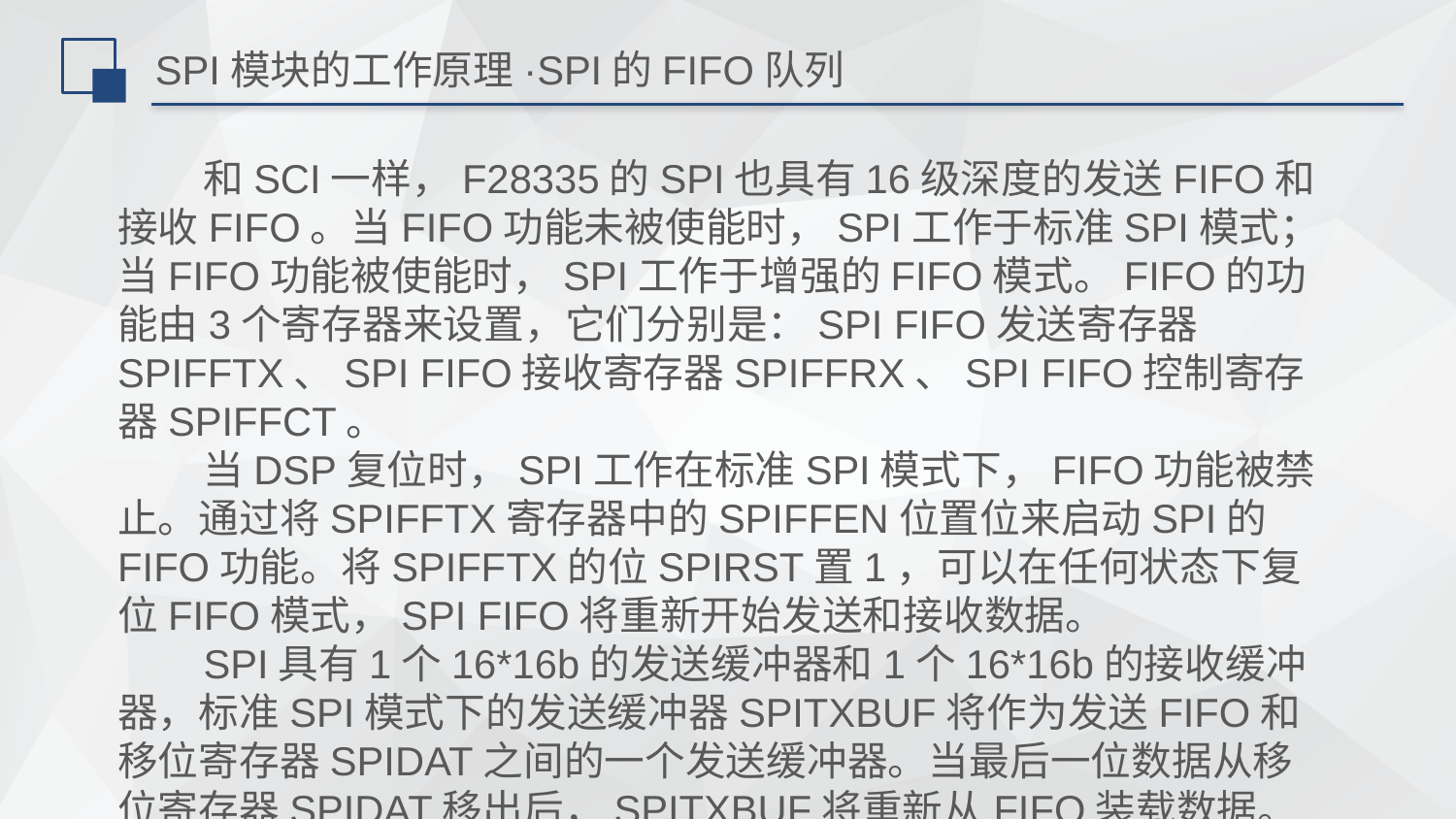

# SPI模块的工作原理·SPI的FIFO队列
和SCI一样，F28335的SPI也具有16级深度的发送FIFO和接收FIFO。当FIFO功能未被使能时，SPI工作于标准SPI模式；当FIFO功能被使能时，SPI工作于增强的FIFO模式。FIFO的功能由3个寄存器来设置，它们分别是：SPI FIFO发送寄存器SPIFFTX、SPI FIFO接收寄存器SPIFFRX、SPI FIFO控制寄存器SPIFFCT。
当DSP复位时，SPI工作在标准SPI模式下，FIFO功能被禁止。通过将SPIFFTX寄存器中的SPIFFEN位置位来启动SPI的FIFO功能。将SPIFFTX的位SPIRST置1，可以在任何状态下复位FIFO模式，SPI FIFO将重新开始发送和接收数据。
SPI具有1个16*16b的发送缓冲器和1个16*16b的接收缓冲器，标准SPI模式下的发送缓冲器SPITXBUF将作为发送FIFO和移位寄存器SPIDAT之间的一个发送缓冲器。当最后一位数据从移位寄存器SPIDAT移出后，SPITXBUF将重新从FIFO装载数据。